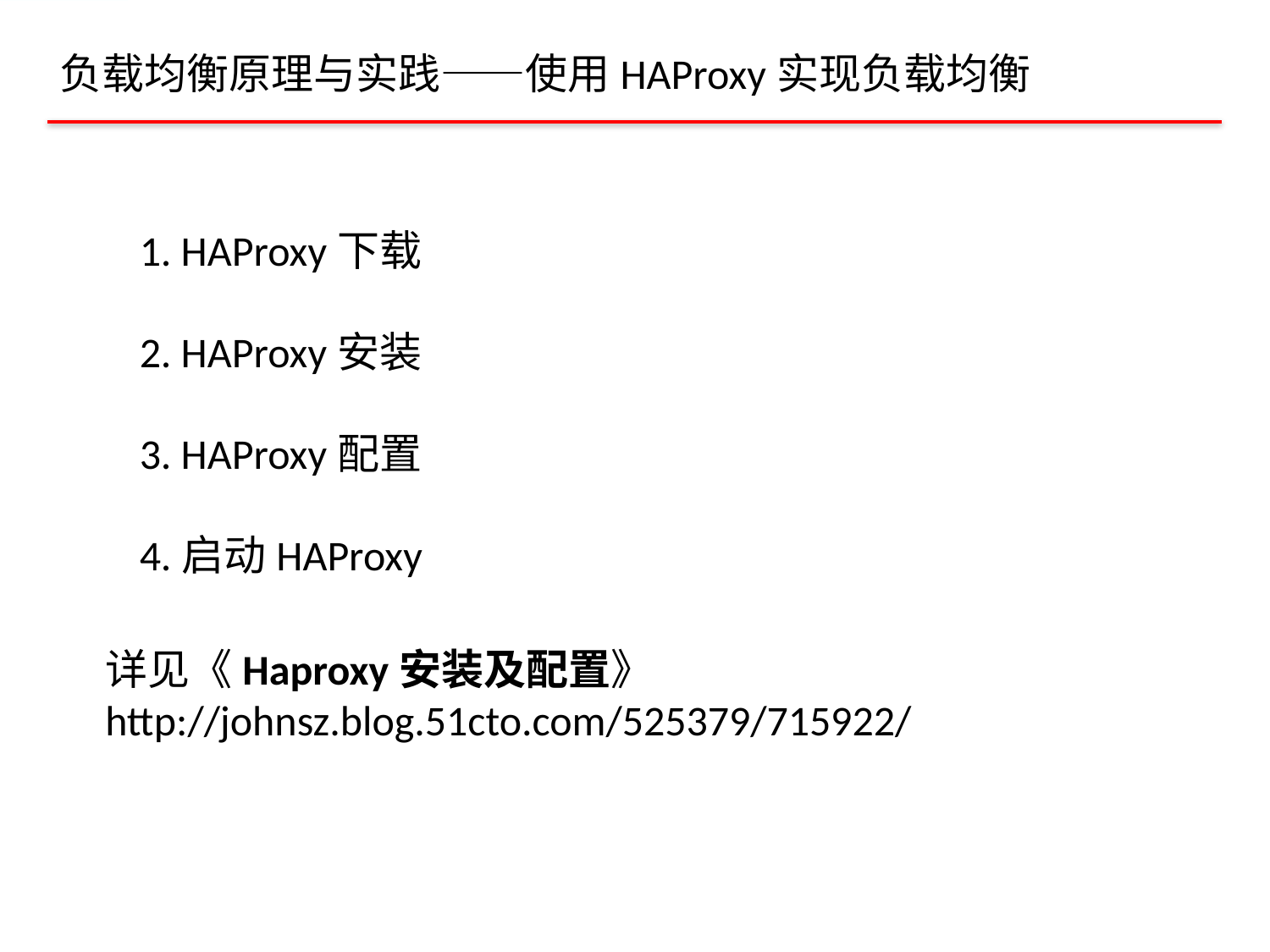

负载均衡原理与实践——使用HAProxy实现负载均衡
1. HAProxy下载

2. HAProxy安装

3. HAProxy配置

4.启动HAProxy
详见《Haproxy安装及配置》
http://johnsz.blog.51cto.com/525379/715922/